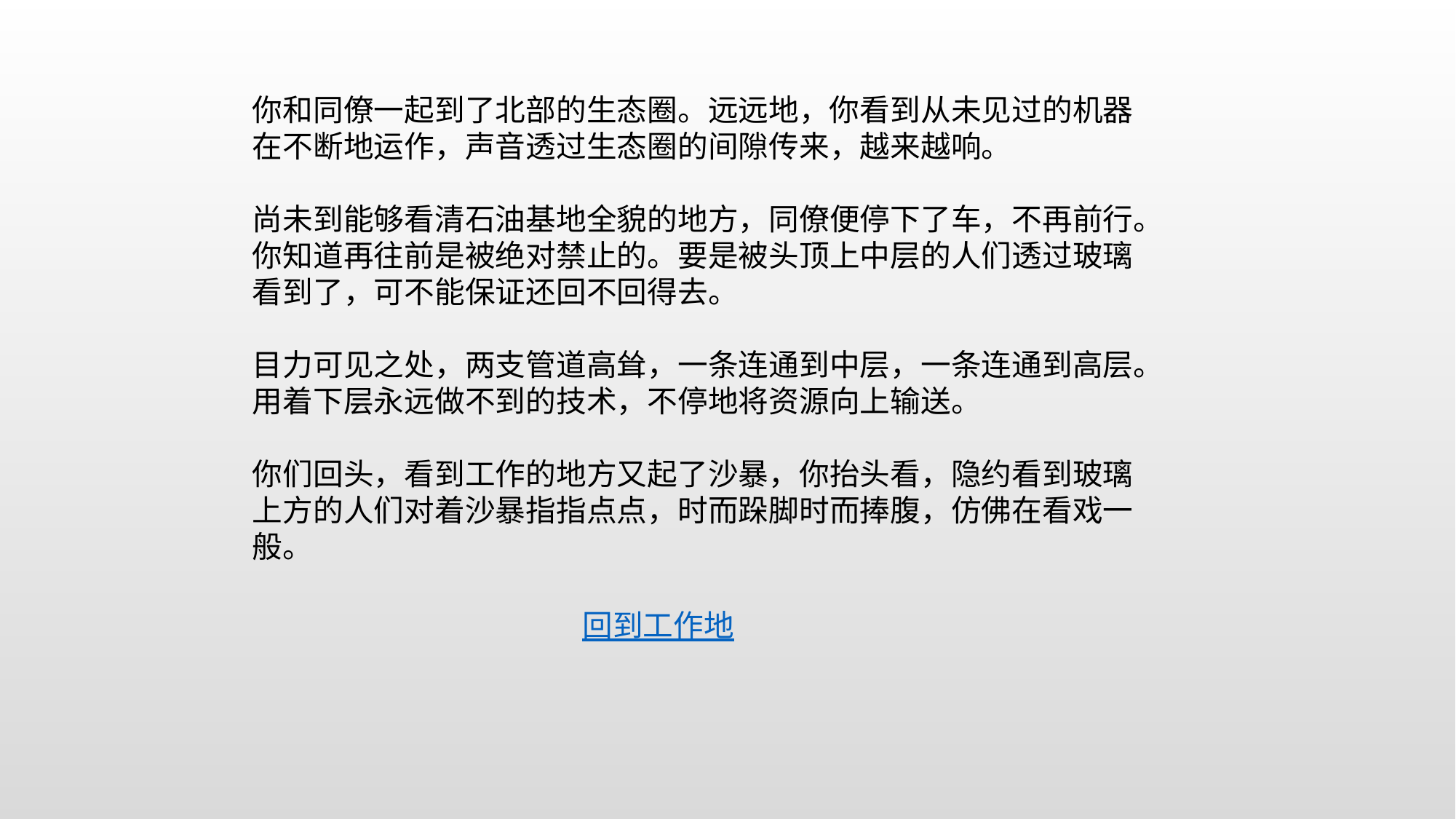

你和同僚一起到了北部的生态圈。远远地，你看到从未见过的机器在不断地运作，声音透过生态圈的间隙传来，越来越响。

尚未到能够看清石油基地全貌的地方，同僚便停下了车，不再前行。你知道再往前是被绝对禁止的。要是被头顶上中层的人们透过玻璃看到了，可不能保证还回不回得去。

目力可见之处，两支管道高耸，一条连通到中层，一条连通到高层。用着下层永远做不到的技术，不停地将资源向上输送。

你们回头，看到工作的地方又起了沙暴，你抬头看，隐约看到玻璃上方的人们对着沙暴指指点点，时而跺脚时而捧腹，仿佛在看戏一般。
回到工作地